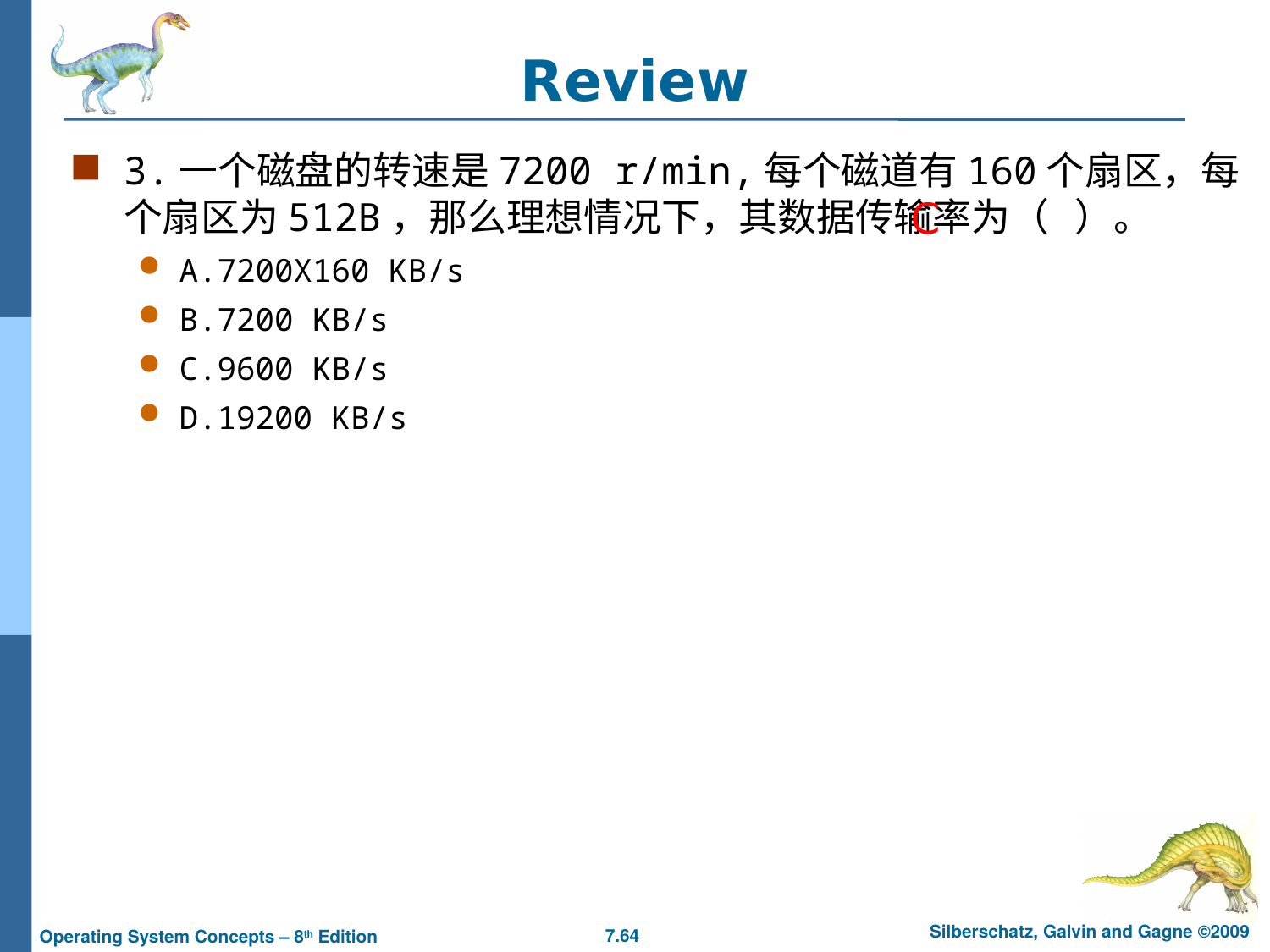

# Review
3.一个磁盘的转速是7200 r/min,每个磁道有160个扇区，每个扇区为512B，那么理想情况下，其数据传输率为（   ）。
A.7200X160 KB/s
B.7200 KB/s
C.9600 KB/s
D.19200 KB/s
C